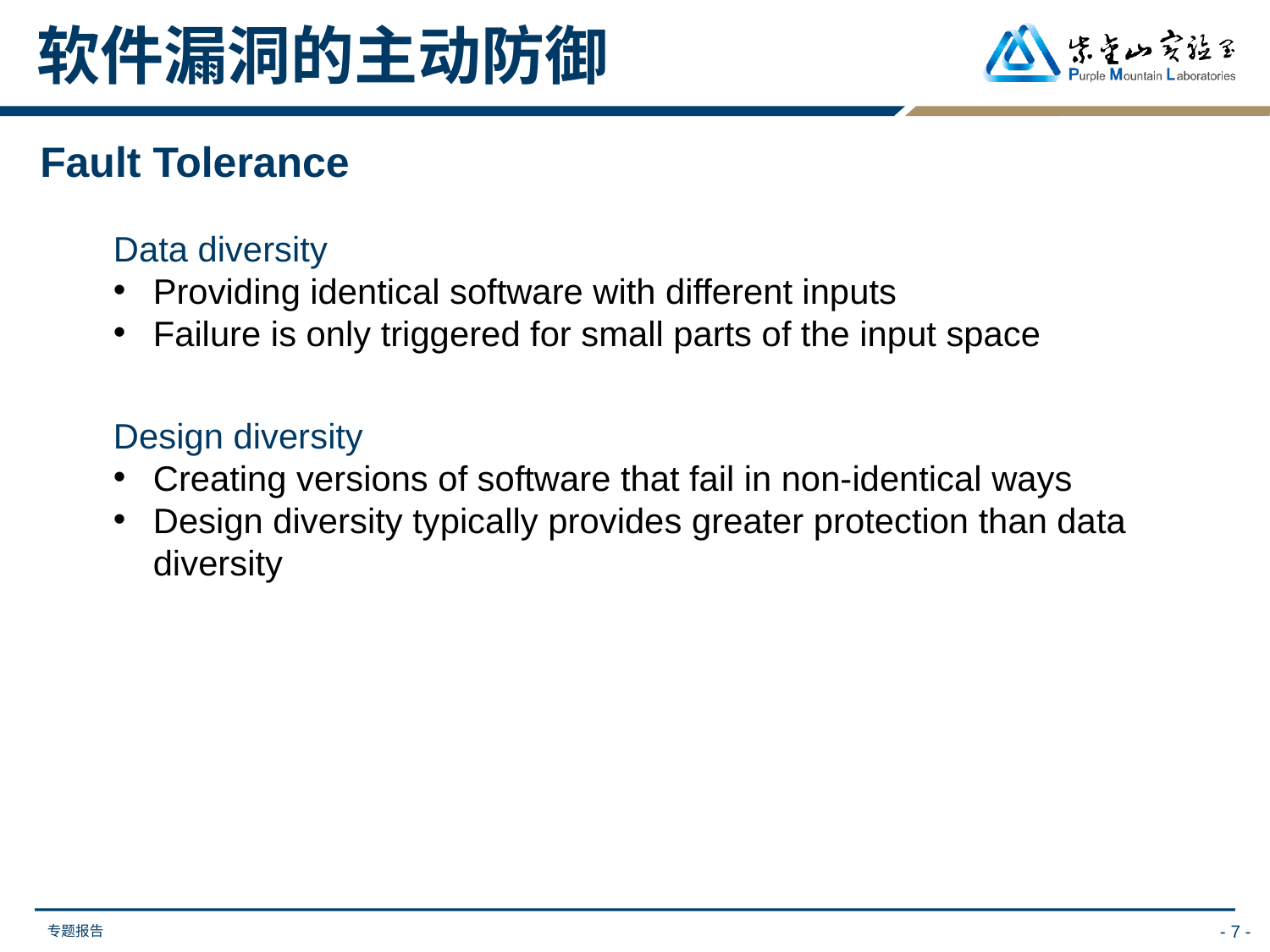

软件漏洞的主动防御
Fault Tolerance
Data diversity
Providing identical software with different inputs
Failure is only triggered for small parts of the input space
Design diversity
Creating versions of software that fail in non-identical ways
Design diversity typically provides greater protection than data diversity